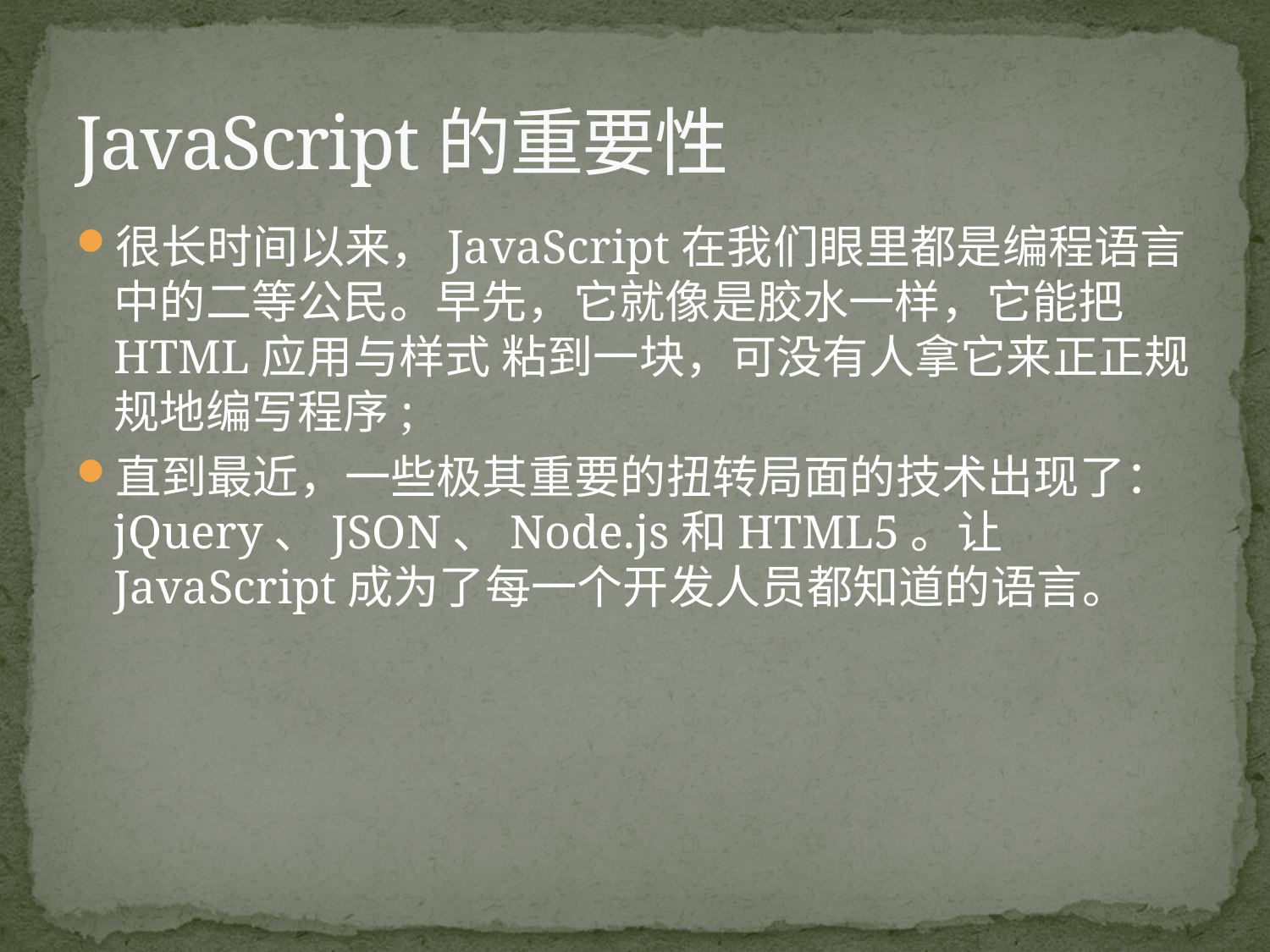

# JavaScript的重要性
很长时间以来，JavaScript在我们眼里都是编程语言中的二等公民。早先，它就像是胶水一样，它能把HTML应用与样式 粘到一块，可没有人拿它来正正规规地编写程序;
直到最近，一些极其重要的扭转局面的技术出现了：jQuery、JSON、Node.js和HTML5。让JavaScript成为了每一个开发人员都知道的语言。